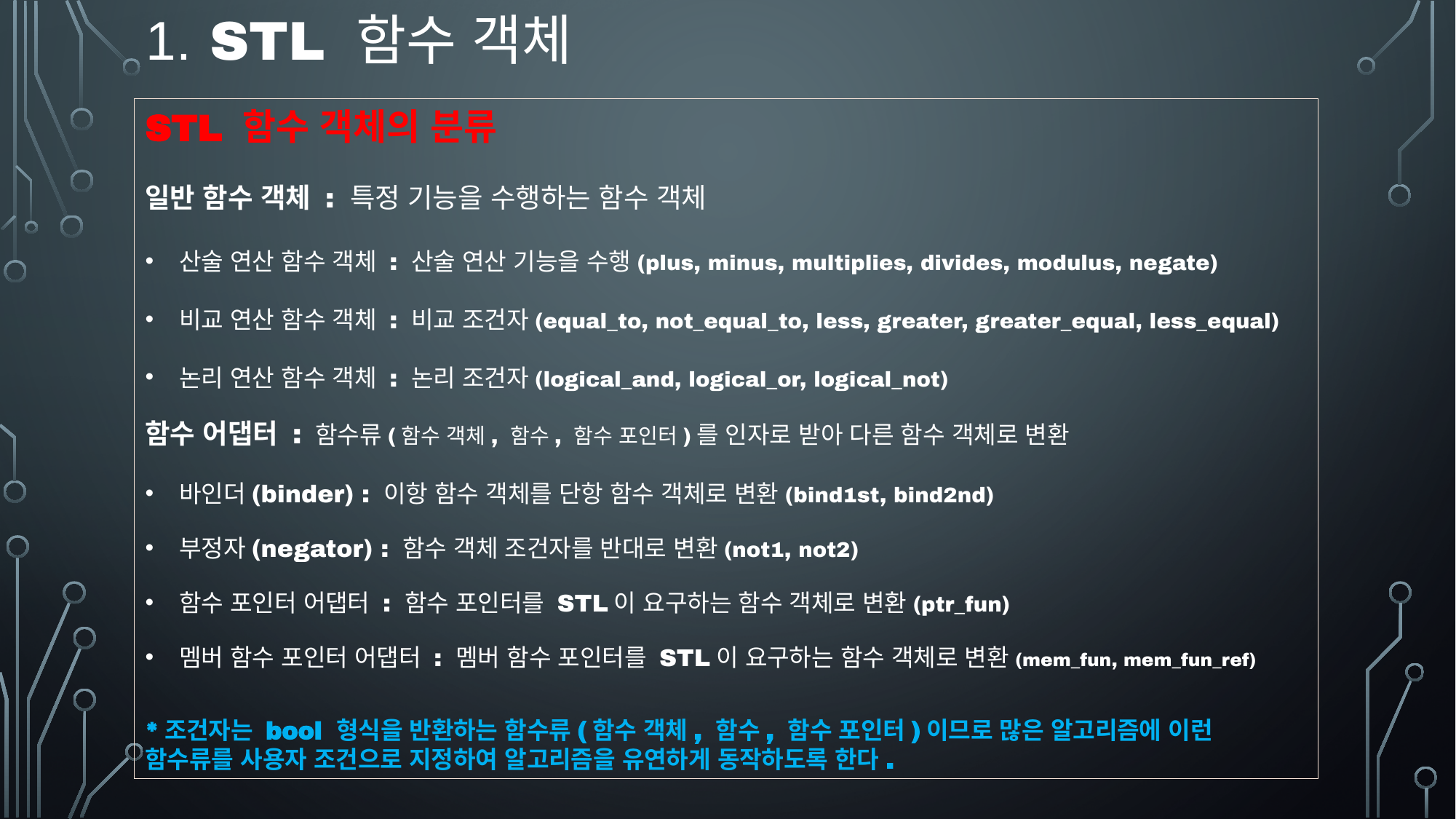

# 1. STL 함수 객체
STL 함수 객체의 분류

일반 함수 객체 : 특정 기능을 수행하는 함수 객체

산술 연산 함수 객체 : 산술 연산 기능을 수행(plus, minus, multiplies, divides, modulus, negate)

비교 연산 함수 객체 : 비교 조건자(equal_to, not_equal_to, less, greater, greater_equal, less_equal)

논리 연산 함수 객체 : 논리 조건자(logical_and, logical_or, logical_not)

함수 어댑터 : 함수류(함수 객체, 함수, 함수 포인터)를 인자로 받아 다른 함수 객체로 변환

바인더(binder) : 이항 함수 객체를 단항 함수 객체로 변환(bind1st, bind2nd)

부정자(negator) : 함수 객체 조건자를 반대로 변환(not1, not2)

함수 포인터 어댑터 : 함수 포인터를 STL이 요구하는 함수 객체로 변환(ptr_fun)

멤버 함수 포인터 어댑터 : 멤버 함수 포인터를 STL이 요구하는 함수 객체로 변환(mem_fun, mem_fun_ref)

*조건자는 bool 형식을 반환하는 함수류(함수 객체, 함수, 함수 포인터)이므로 많은 알고리즘에 이런 함수류를 사용자 조건으로 지정하여 알고리즘을 유연하게 동작하도록 한다.